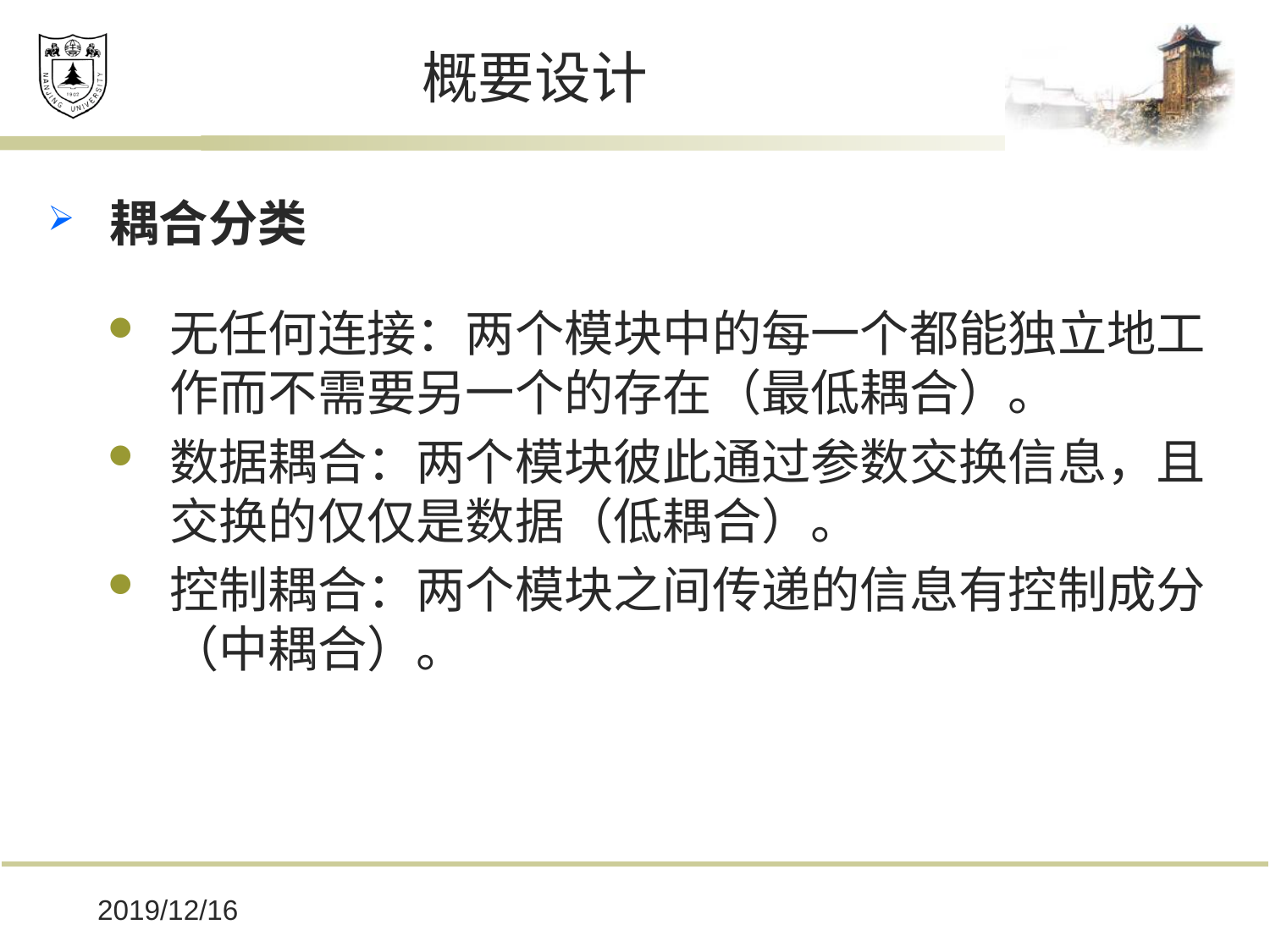

# 概要设计
耦合分类
无任何连接：两个模块中的每一个都能独立地工作而不需要另一个的存在（最低耦合）。
数据耦合：两个模块彼此通过参数交换信息，且交换的仅仅是数据（低耦合）。
控制耦合：两个模块之间传递的信息有控制成分（中耦合）。
2019/12/16